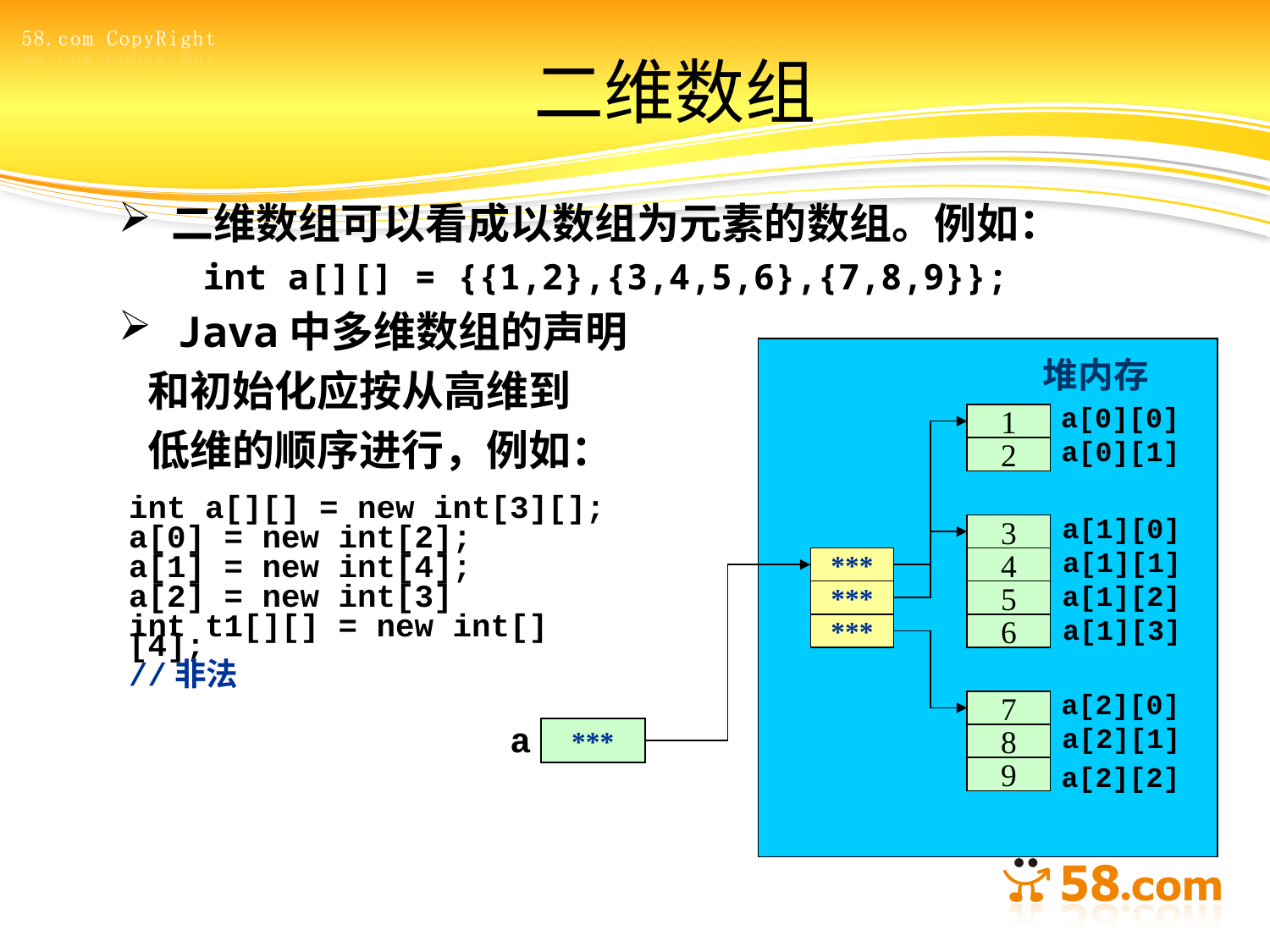

# 二维数组
 二维数组可以看成以数组为元素的数组。例如：
    int a[][] = {{1,2},{3,4,5,6},{7,8,9}};
 Java中多维数组的声明
  和初始化应按从高维到
  低维的顺序进行，例如：

堆内存
a[0][0]
1
2
a[0][1]
int a[][] = new int[3][];
a[0] = new int[2];
a[1] = new int[4];
a[2] = new int[3]
int t1[][] = new int[][4];
//非法
a[1][0]
3
4
5
6
a[1][1]
***
a[1][2]
***
a[1][3]
***
a[2][0]
7
8
9
a
***
a[2][1]
a[2][2]